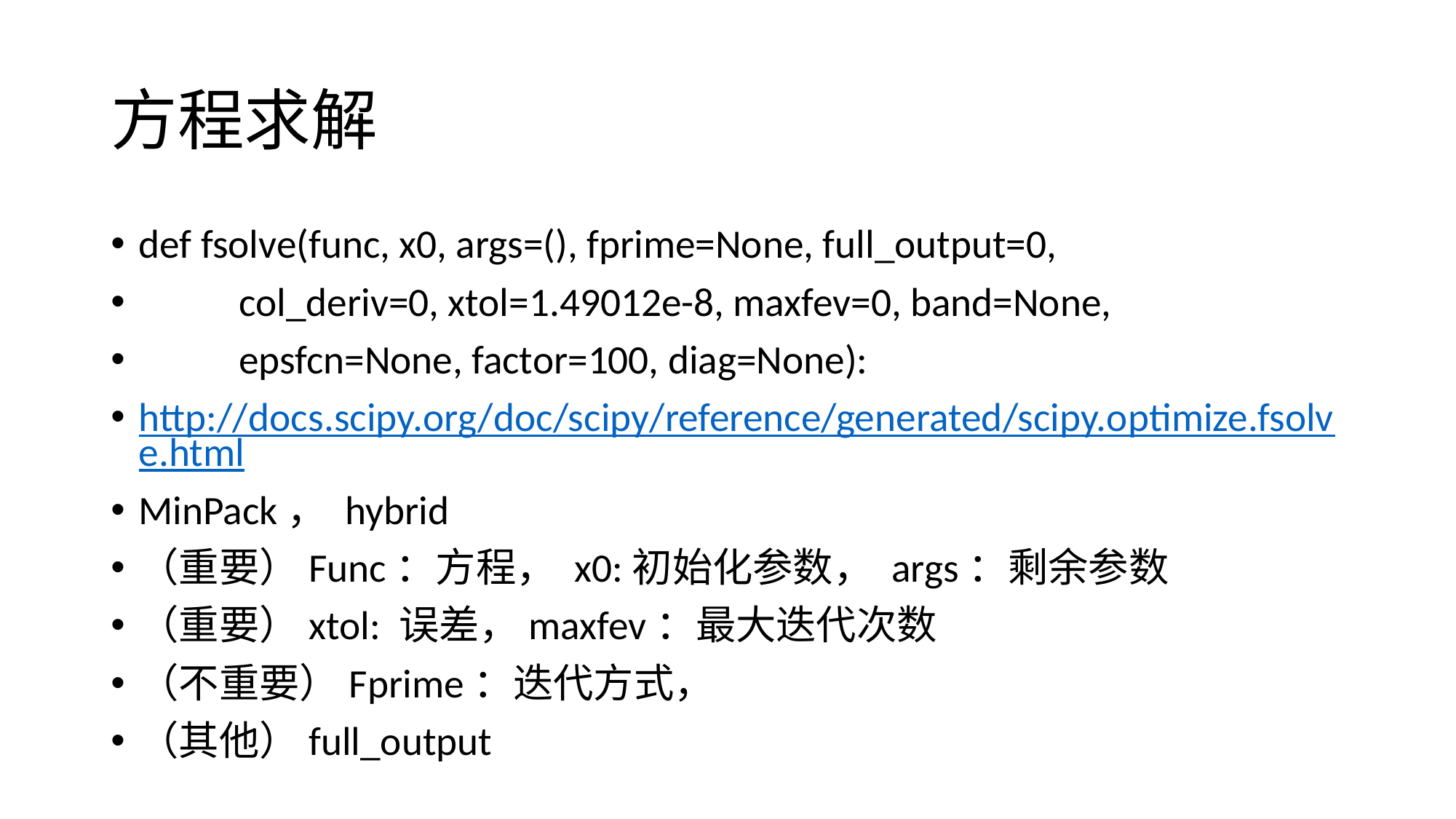

# 方程求解
def fsolve(func, x0, args=(), fprime=None, full_output=0,
           col_deriv=0, xtol=1.49012e-8, maxfev=0, band=None,
           epsfcn=None, factor=100, diag=None):
http://docs.scipy.org/doc/scipy/reference/generated/scipy.optimize.fsolve.html
MinPack， hybrid
（重要）Func：方程， x0:初始化参数， args：剩余参数
（重要）xtol: 误差，maxfev：最大迭代次数
（不重要）Fprime：迭代方式，
（其他）full_output